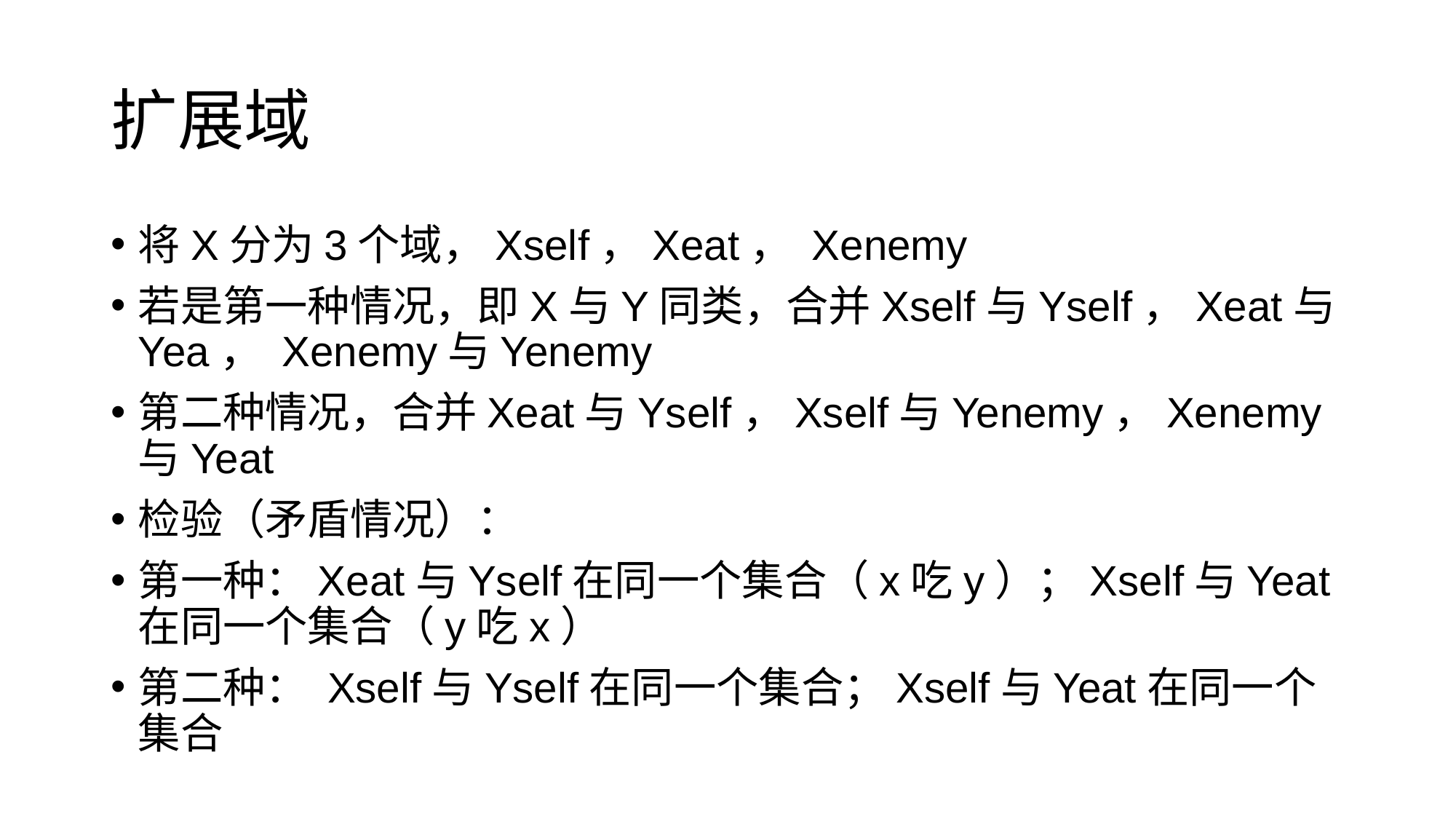

# 扩展域
将X分为3个域，Xself，Xeat， Xenemy
若是第一种情况，即X与Y同类，合并Xself与Yself，Xeat与Yea， Xenemy与Yenemy
第二种情况，合并Xeat与Yself，Xself与Yenemy，Xenemy与Yeat
检验（矛盾情况）：
第一种：Xeat与Yself在同一个集合（x吃y）；Xself与Yeat在同一个集合（y吃x）
第二种： Xself与Yself在同一个集合；Xself与Yeat在同一个集合